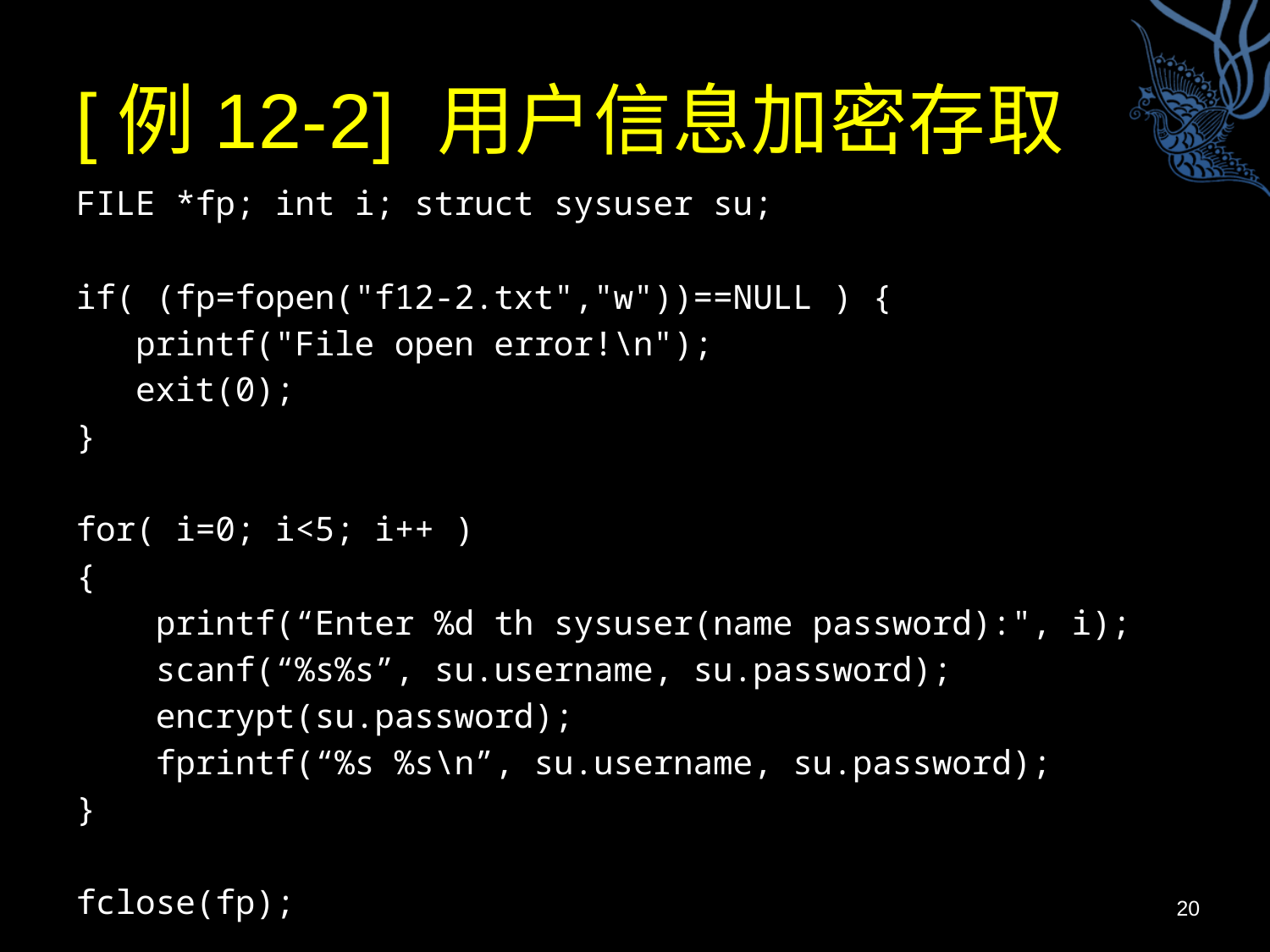

# [例12-2] 用户信息加密存取
FILE *fp; int i; struct sysuser su;

if( (fp=fopen("f12-2.txt","w"))==NULL ) {
   printf("File open error!\n");
   exit(0);
}

for( i=0; i<5; i++ )
{
    printf(“Enter %d th sysuser(name password):", i);
    scanf(“%s%s”, su.username, su.password);
    encrypt(su.password);
    fprintf(“%s %s\n”, su.username, su.password);
}

fclose(fp);
20